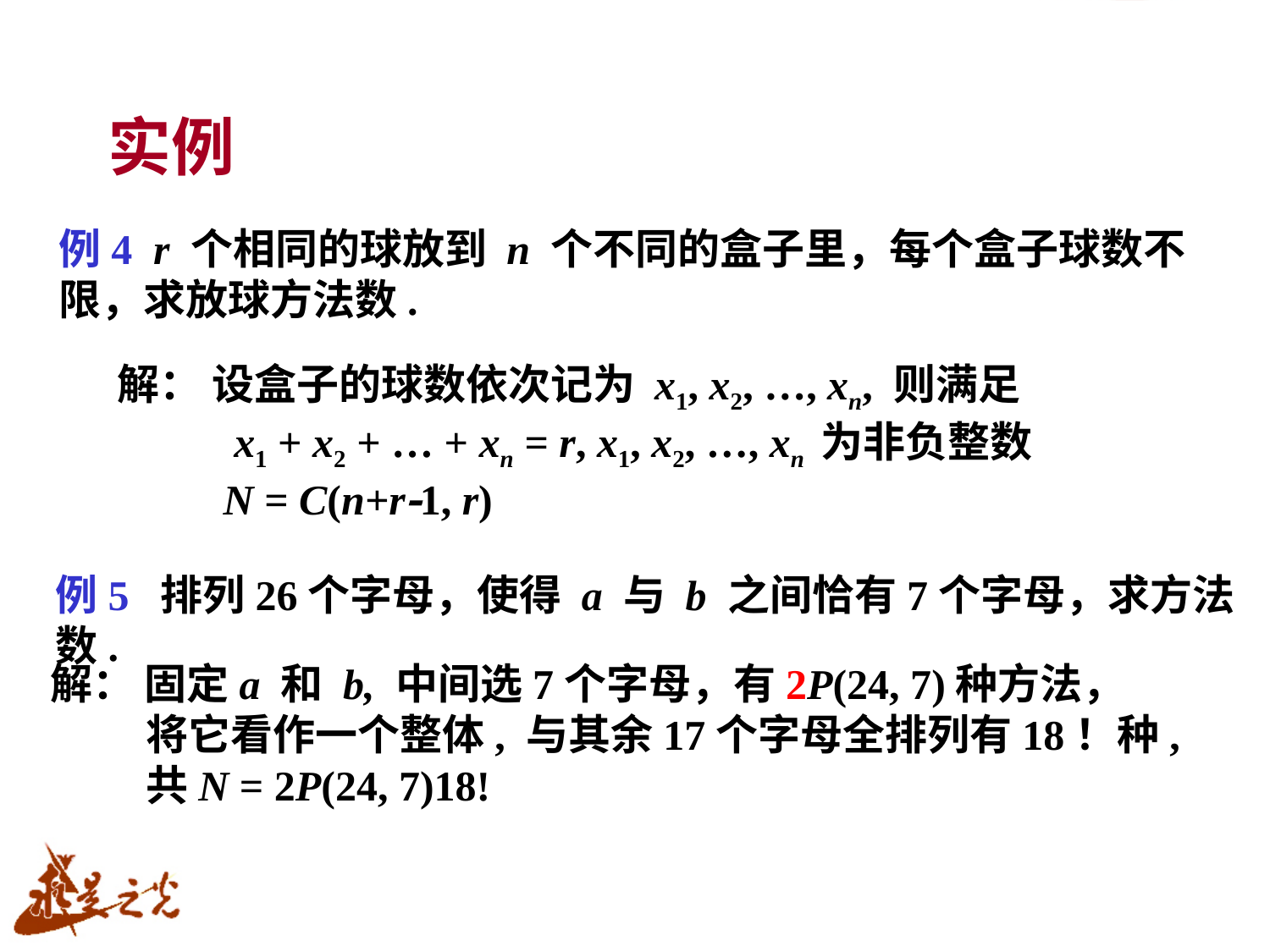

# 实例
例4  r 个相同的球放到 n 个不同的盒子里，每个盒子球数不限，求放球方法数.
解： 设盒子的球数依次记为 x1, x2, …, xn, 则满足
           x1 + x2 + … + xn = r, x1, x2, …, xn 为非负整数
          N = C(n+r−1, r)
例5  排列26个字母，使得 a 与 b 之间恰有7个字母，求方法数.
解： 固定a 和 b, 中间选7个字母，有2P(24, 7)种方法，
         将它看作一个整体, 与其余17个字母全排列有18！种,
         共N = 2P(24, 7)18!
19